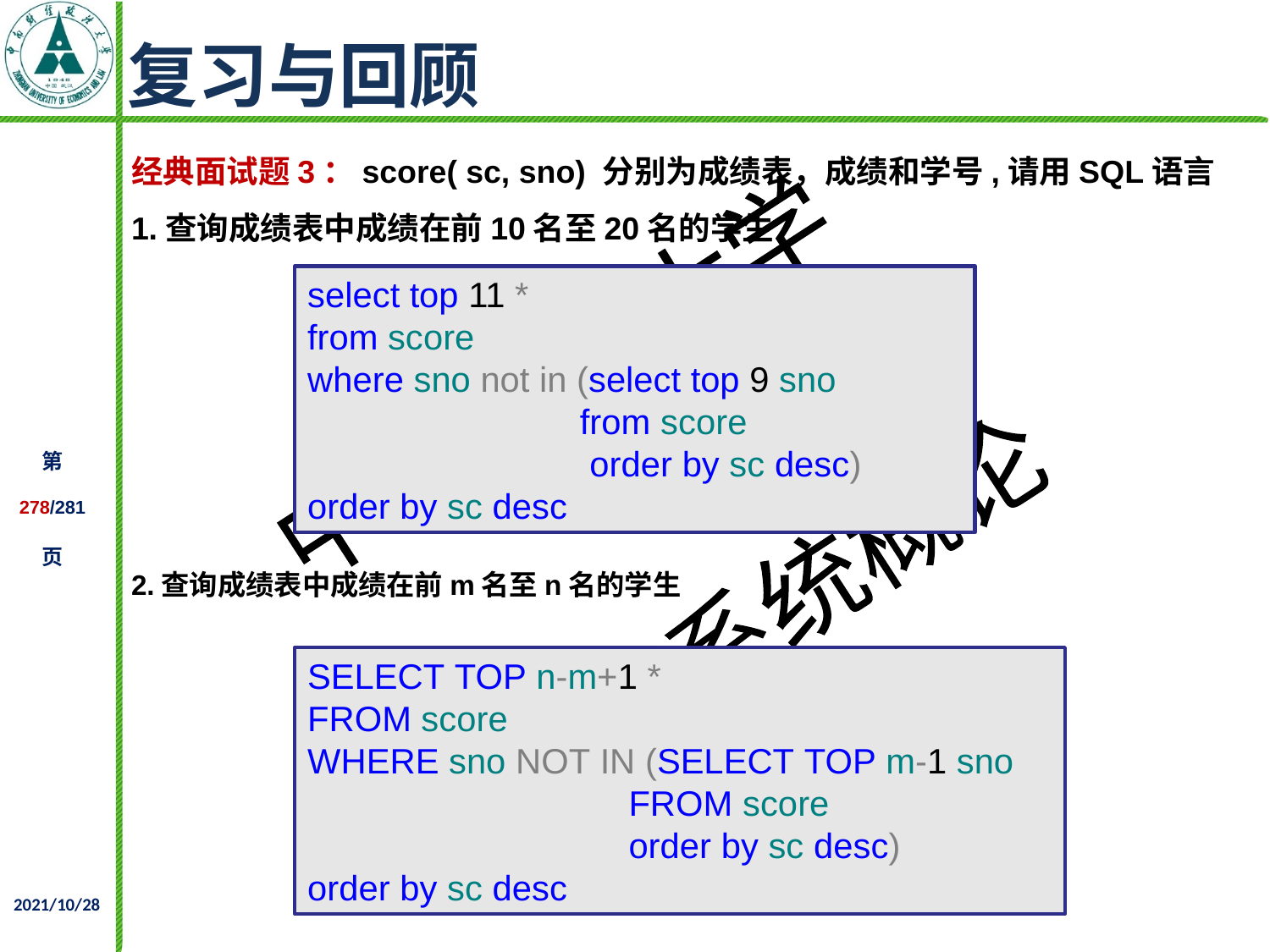

# 复习与回顾
经典面试题3：score( sc, sno) 分别为成绩表，成绩和学号,请用SQL语言
1.查询成绩表中成绩在前10名至20名的学生

2.查询成绩表中成绩在前m名至n名的学生
select top 11 *
from score
where sno not in (select top 9 sno
                            from score
                             order by sc desc)
order by sc desc
SELECT TOP n-m+1 *
FROM score
WHERE sno NOT IN (SELECT TOP m-1 sno
                                 FROM score
                                 order by sc desc)
order by sc desc
2021/10/28